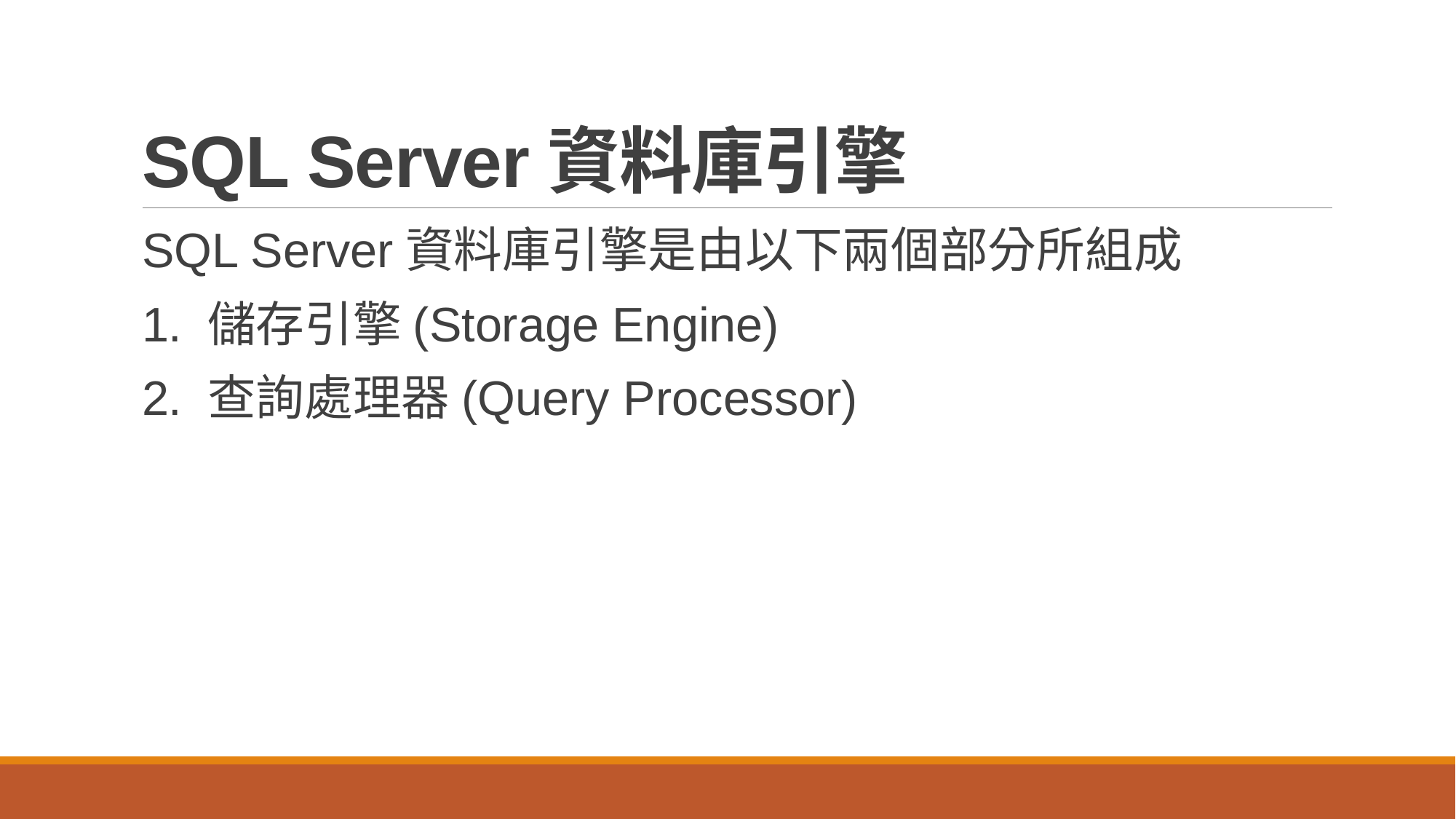

# SQL Server資料庫引擎
SQL Server資料庫引擎是由以下兩個部分所組成
1. 儲存引擎(Storage Engine)
2. 查詢處理器(Query Processor)